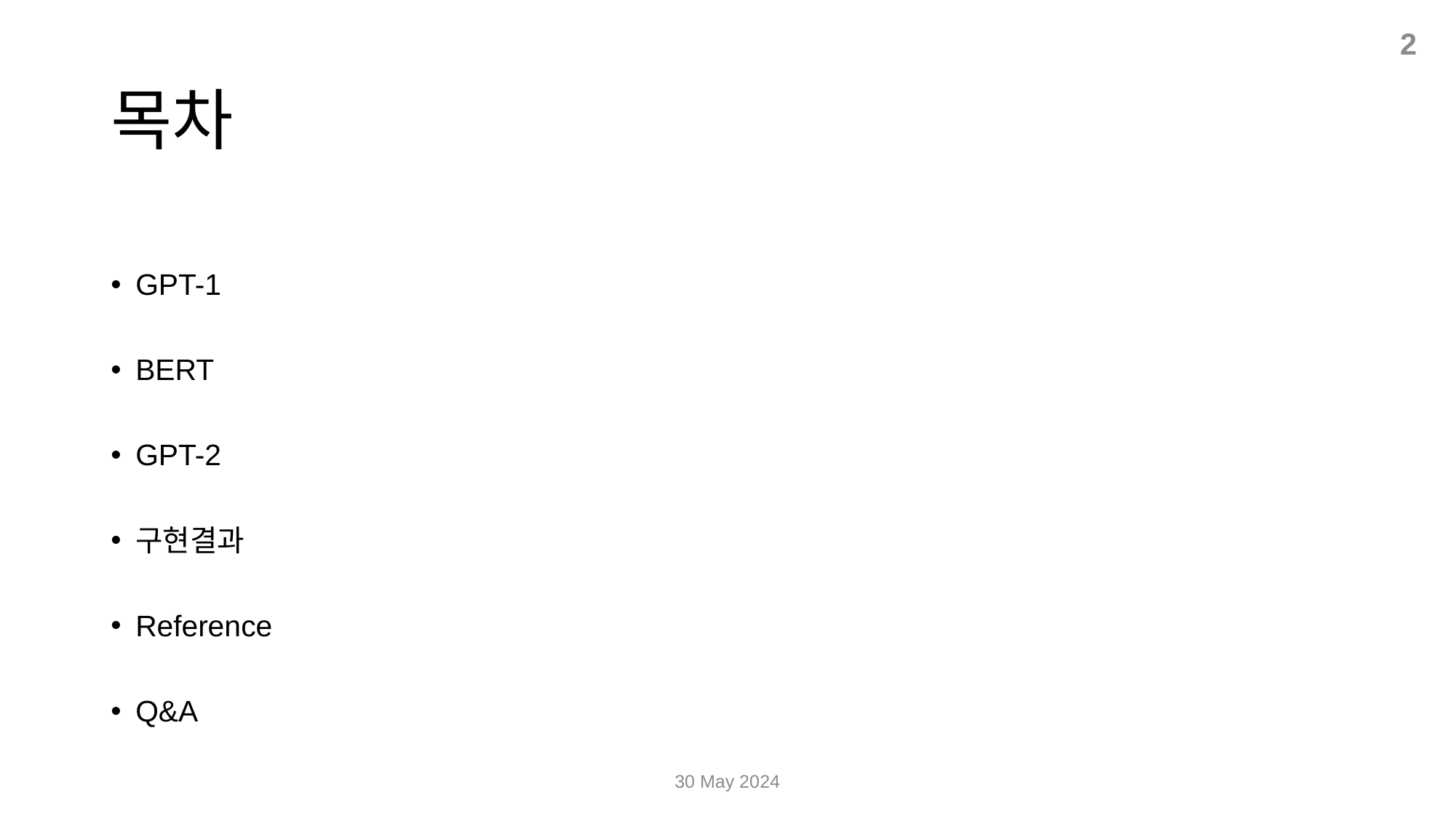

2
# 목차

GPT-1

BERT

GPT-2

구현결과

Reference

Q&A

30 May 2024